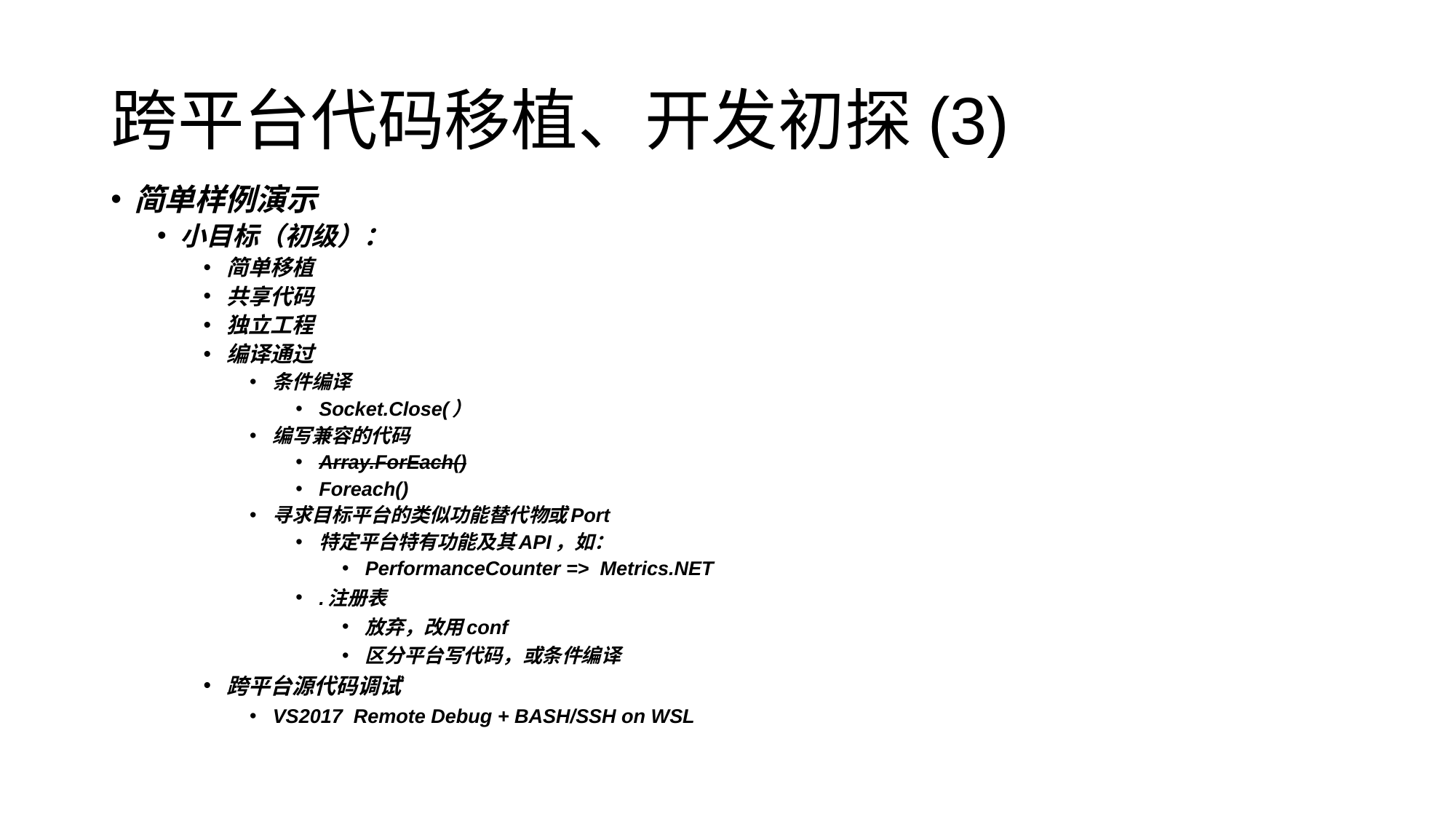

# 跨平台代码移植、开发初探(3)
简单样例演示
小目标（初级）：
简单移植
共享代码
独立工程
编译通过
条件编译
Socket.Close(）
编写兼容的代码
Array.ForEach()
Foreach()
寻求目标平台的类似功能替代物或Port
特定平台特有功能及其API，如：
PerformanceCounter =>  Metrics.NET
.注册表
放弃，改用conf
区分平台写代码，或条件编译
跨平台源代码调试
VS2017  Remote Debug + BASH/SSH on WSL